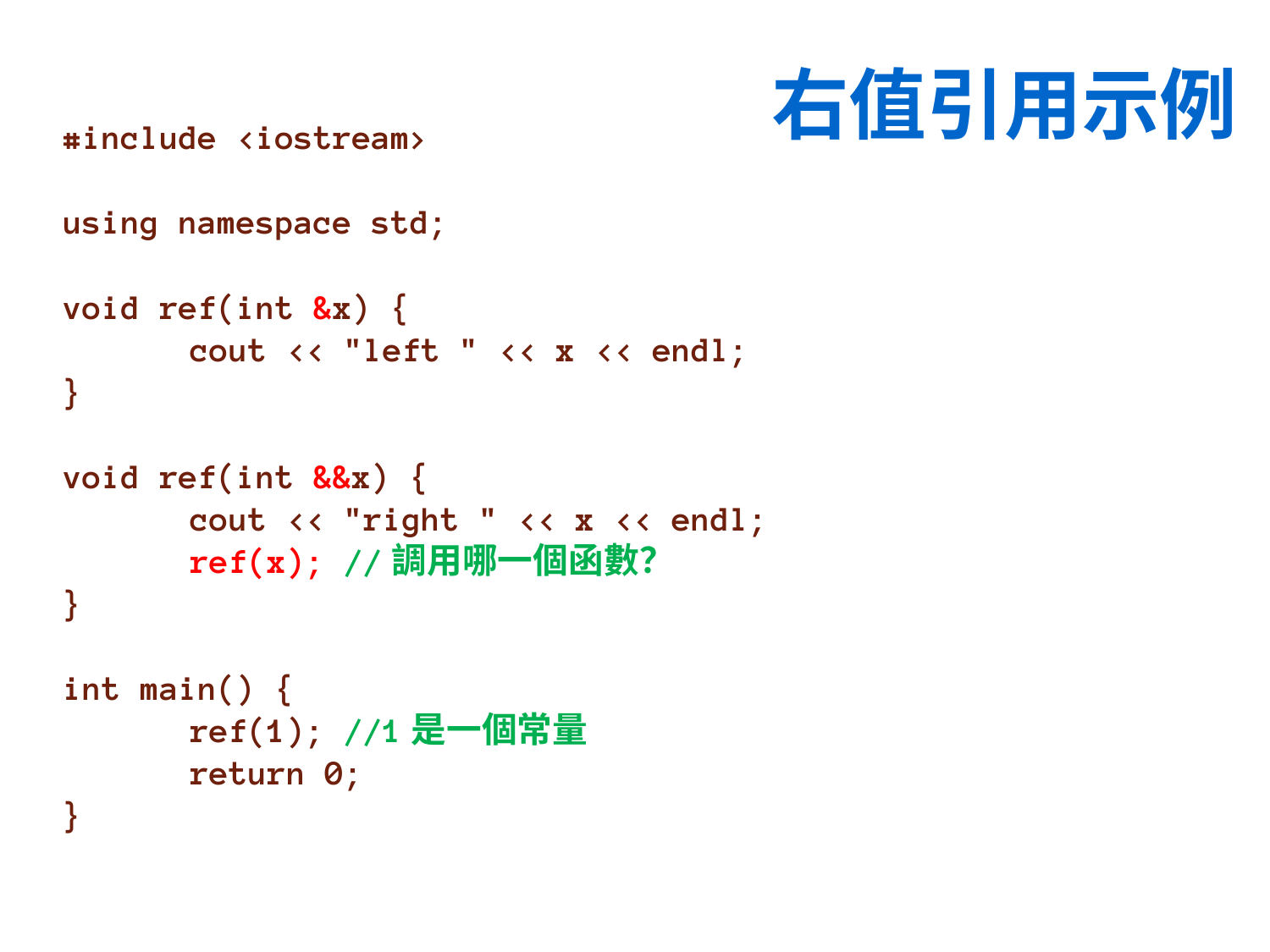

# 右值引用示例
#include <iostream>

using namespace std;

void ref(int &x) {
	cout << "left " << x << endl;
}

void ref(int &&x) {
	cout << "right " << x << endl;
	ref(x); //調用哪一個函數？
}

int main() {
	ref(1); //1是一個常量
	return 0;
}